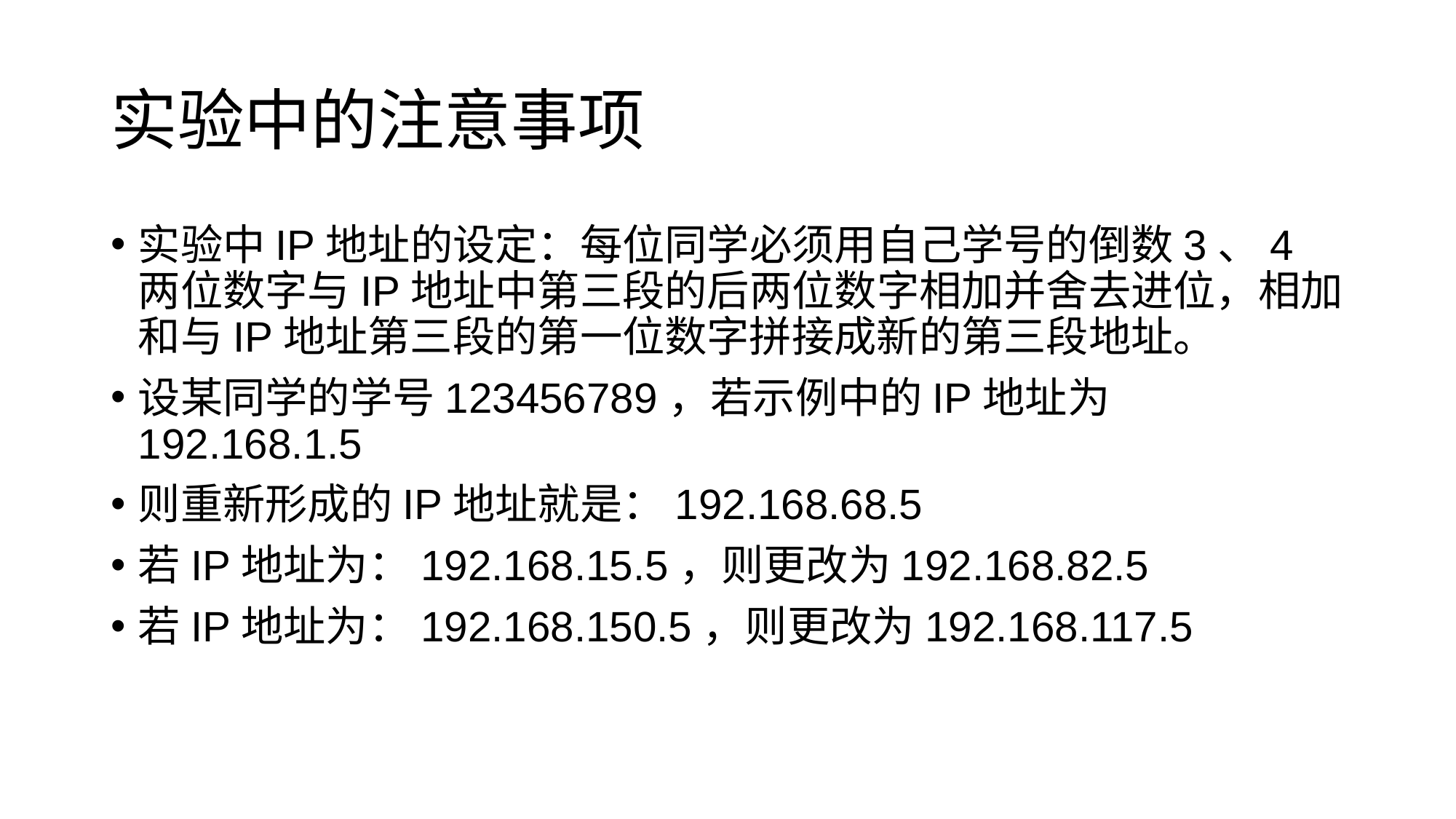

# 实验中的注意事项
实验中IP地址的设定：每位同学必须用自己学号的倒数3、4两位数字与IP地址中第三段的后两位数字相加并舍去进位，相加和与IP地址第三段的第一位数字拼接成新的第三段地址。
设某同学的学号123456789，若示例中的IP地址为192.168.1.5
则重新形成的IP地址就是：192.168.68.5
若IP地址为：192.168.15.5，则更改为192.168.82.5
若IP地址为：192.168.150.5，则更改为192.168.117.5